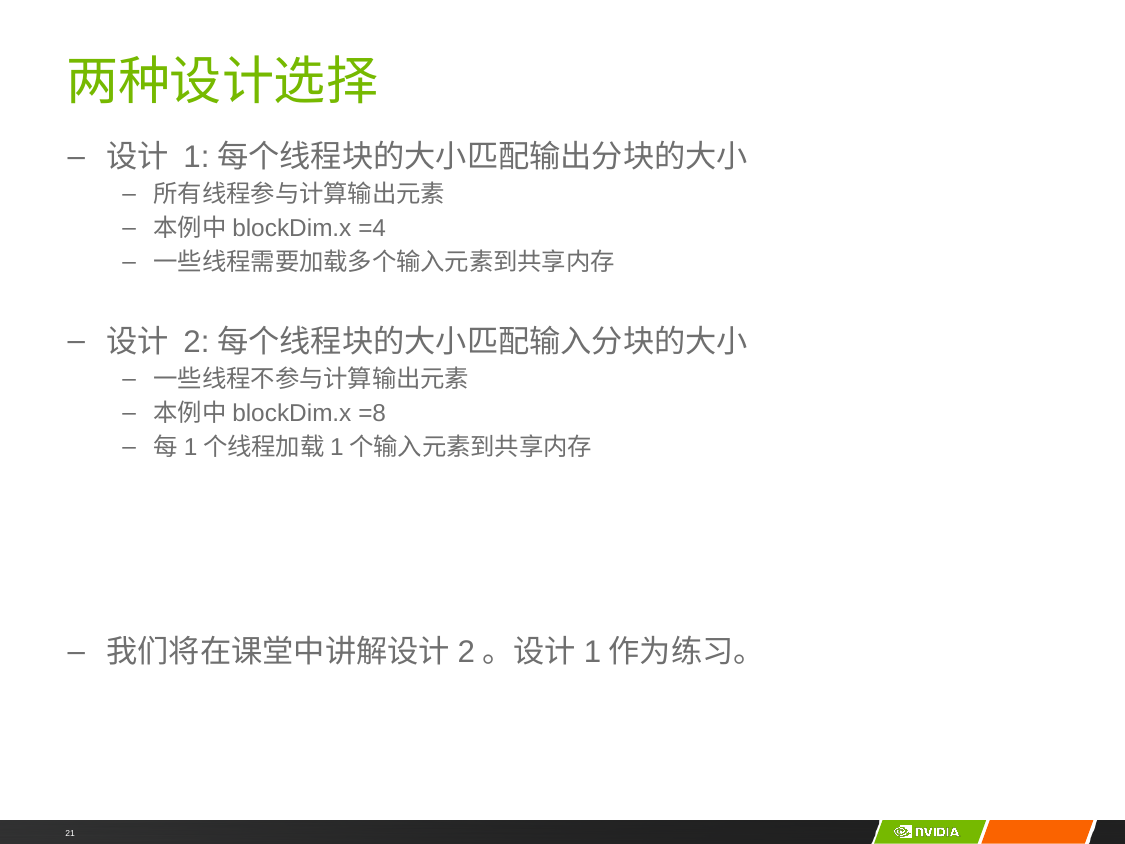

# 两种设计选择
设计 1:每个线程块的大小匹配输出分块的大小
所有线程参与计算输出元素
本例中blockDim.x =4
一些线程需要加载多个输入元素到共享内存

设计 2:每个线程块的大小匹配输入分块的大小
一些线程不参与计算输出元素
本例中blockDim.x =8
每1个线程加载1个输入元素到共享内存

我们将在课堂中讲解设计2。设计1作为练习。